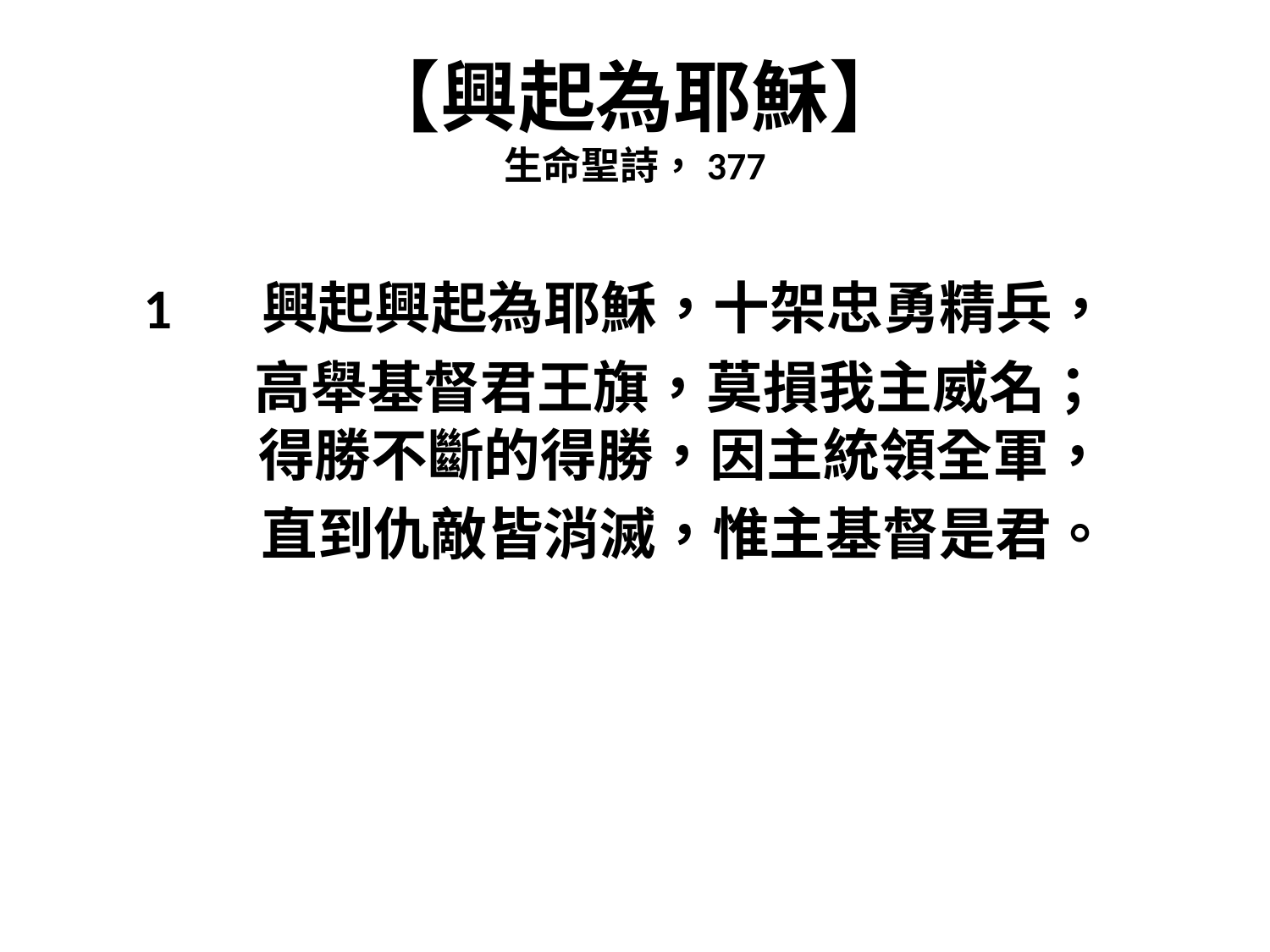

# 【興起為耶穌】 生命聖詩，377
1      興起興起為耶穌，十架忠勇精兵，
        高舉基督君王旗，莫損我主威名；
     得勝不斷的得勝，因主統領全軍，
        直到仇敵皆消滅，惟主基督是君。